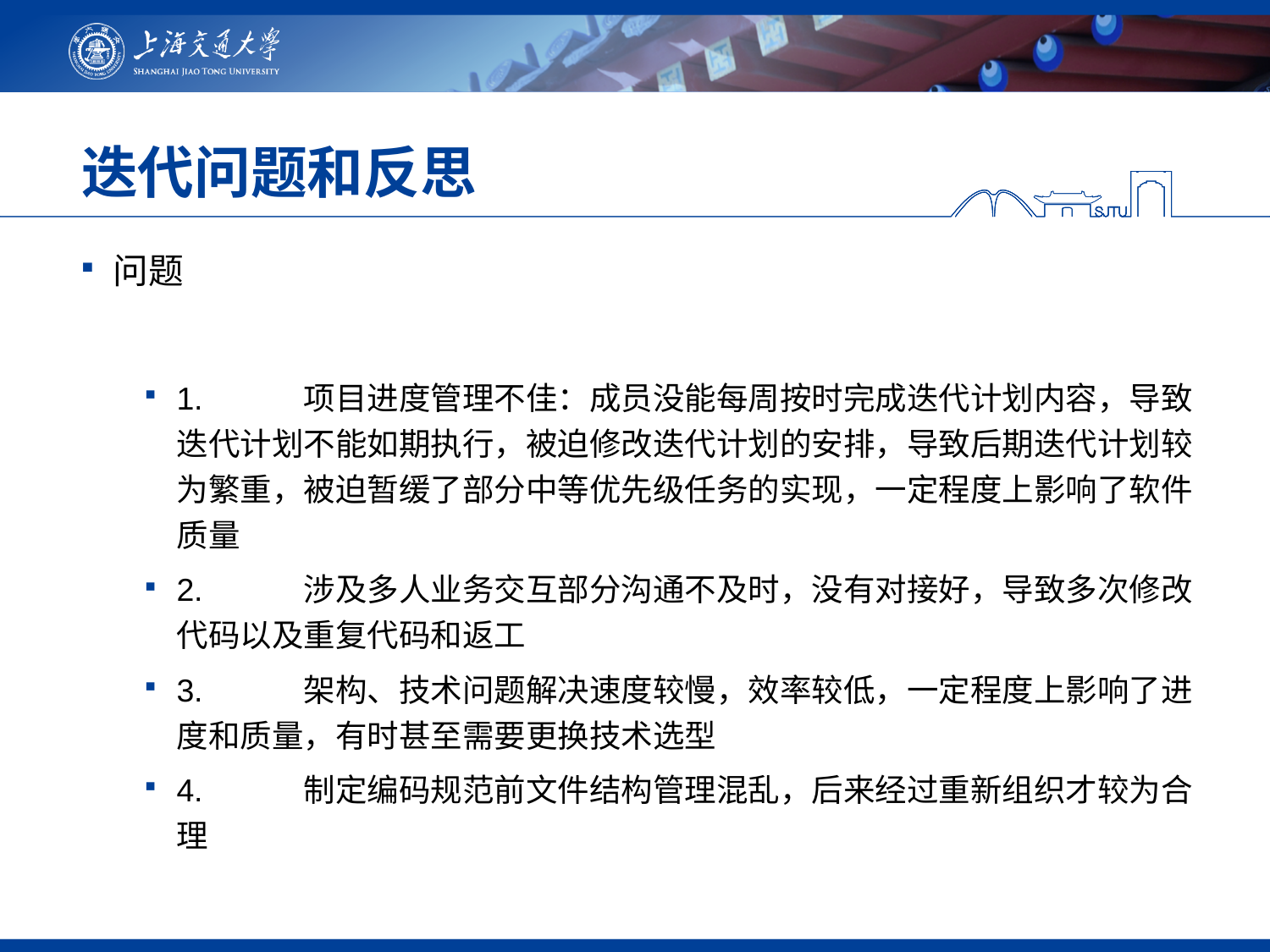

# 迭代问题和反思
问题

1.	项目进度管理不佳：成员没能每周按时完成迭代计划内容，导致迭代计划不能如期执行，被迫修改迭代计划的安排，导致后期迭代计划较为繁重，被迫暂缓了部分中等优先级任务的实现，一定程度上影响了软件质量
2.	涉及多人业务交互部分沟通不及时，没有对接好，导致多次修改代码以及重复代码和返工
3.	架构、技术问题解决速度较慢，效率较低，一定程度上影响了进度和质量，有时甚至需要更换技术选型
4.	制定编码规范前文件结构管理混乱，后来经过重新组织才较为合理